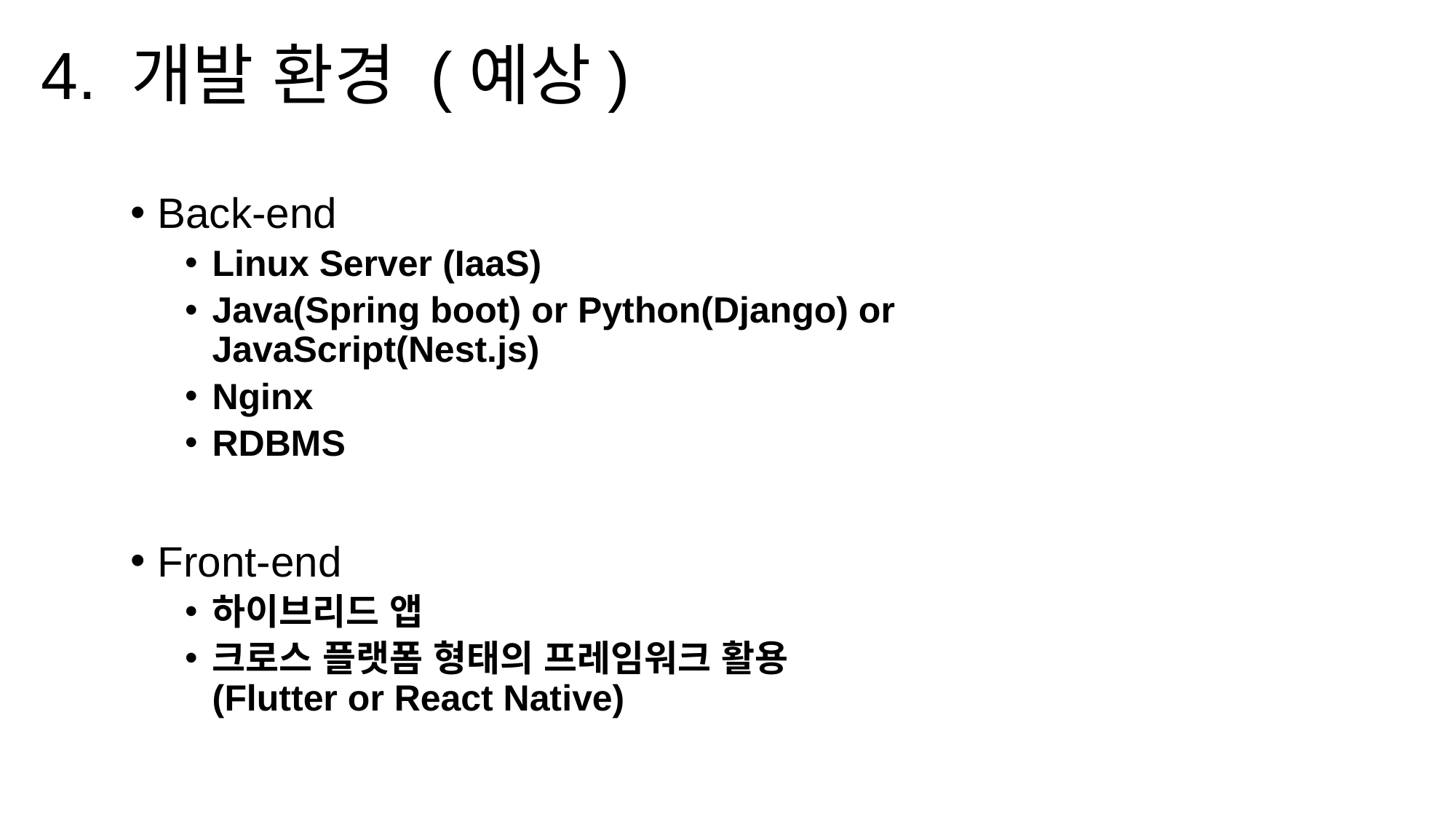

# 4. 개발 환경 (예상)
Back-end
Linux Server (IaaS)
Java(Spring boot) or Python(Django) or JavaScript(Nest.js)
Nginx
RDBMS

Front-end
하이브리드 앱
크로스 플랫폼 형태의 프레임워크 활용
(Flutter or React Native)